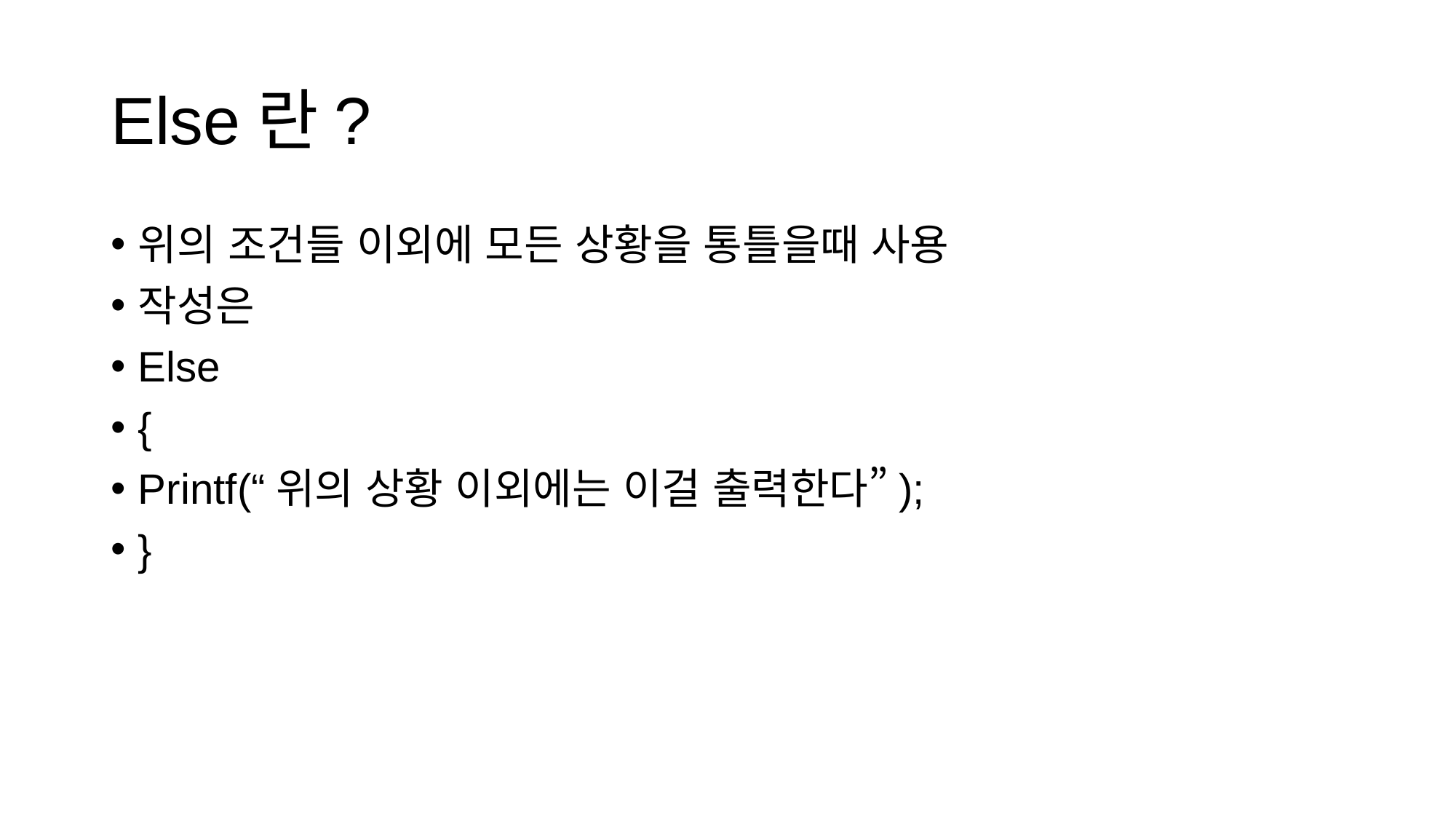

# Else란?
위의 조건들 이외에 모든 상황을 통틀을때 사용
작성은
Else
{
Printf(“위의 상황 이외에는 이걸 출력한다”);
}